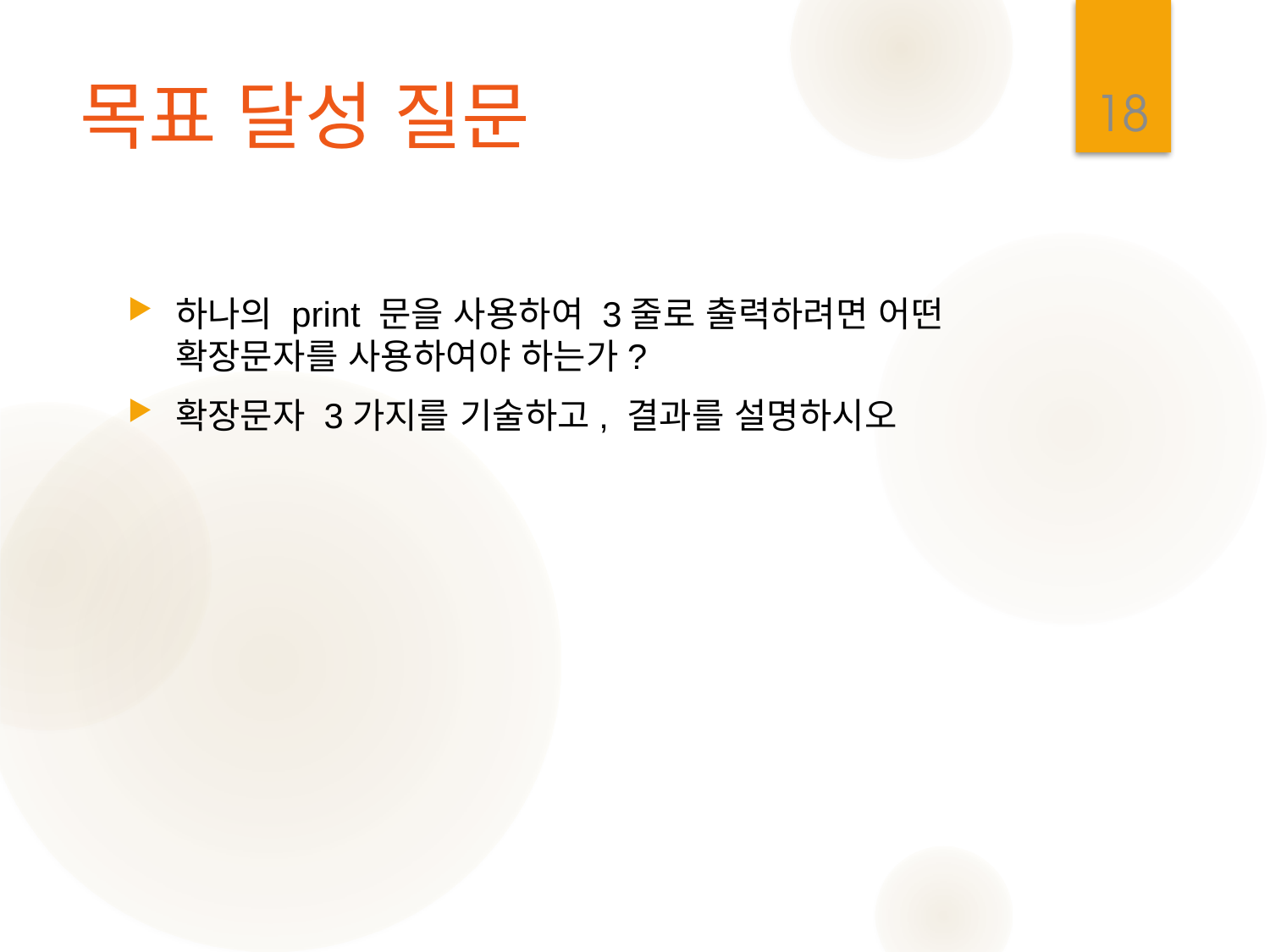

18
# 목표 달성 질문
하나의 print 문을 사용하여 3줄로 출력하려면 어떤 확장문자를 사용하여야 하는가?
확장문자 3가지를 기술하고, 결과를 설명하시오